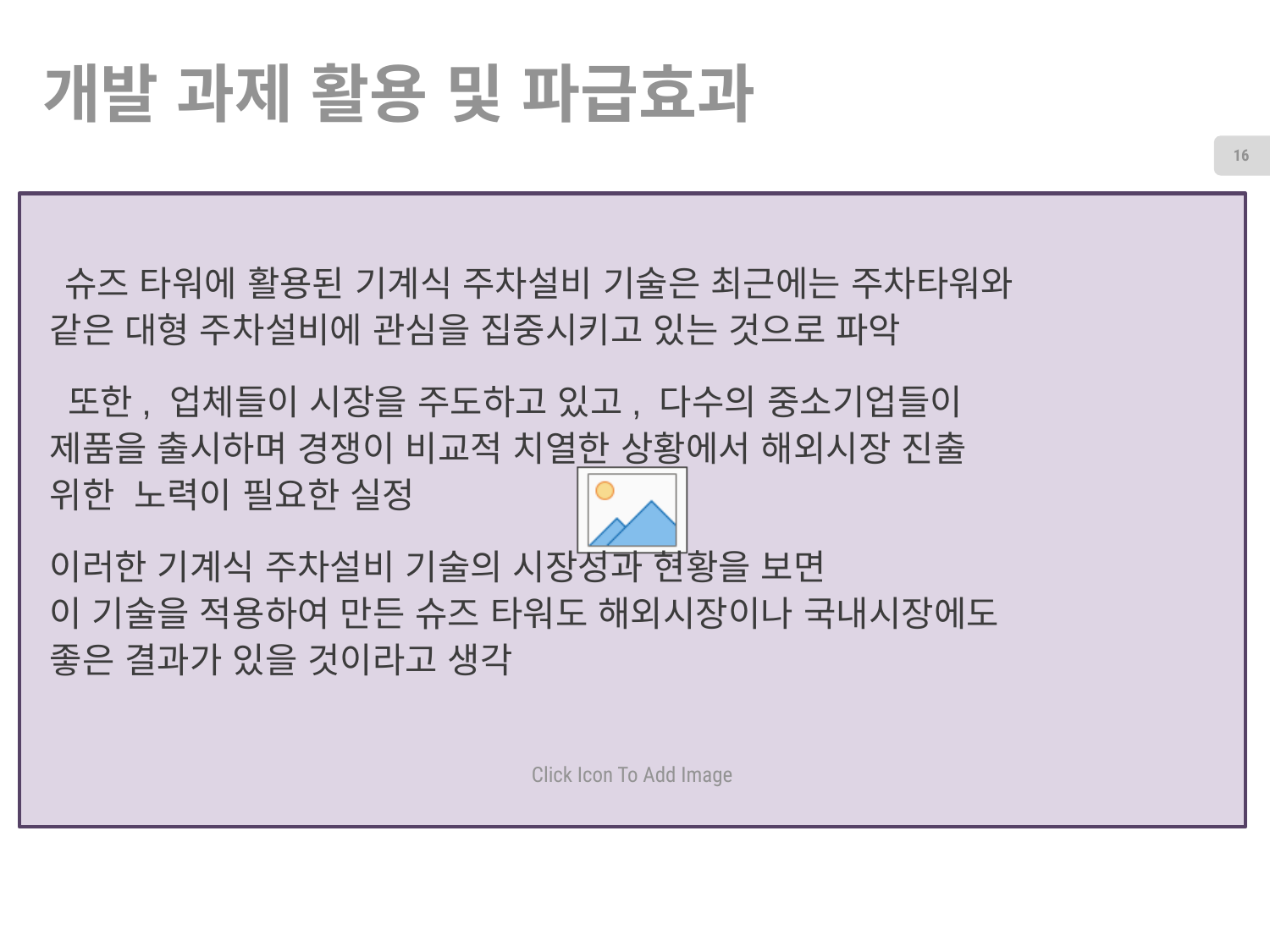

# 개발 과제 활용 및 파급효과
16

 슈즈 타워에 활용된 기계식 주차설비 기술은 최근에는 주차타워와

같은 대형 주차설비에 관심을 집중시키고 있는 것으로 파악

 또한, 업체들이 시장을 주도하고 있고, 다수의 중소기업들이

제품을 출시하며 경쟁이 비교적 치열한 상황에서 해외시장 진출

위한  노력이 필요한 실정

이러한 기계식 주차설비 기술의 시장성과 현황을 보면

이 기술을 적용하여 만든 슈즈 타워도 해외시장이나 국내시장에도

좋은 결과가 있을 것이라고 생각